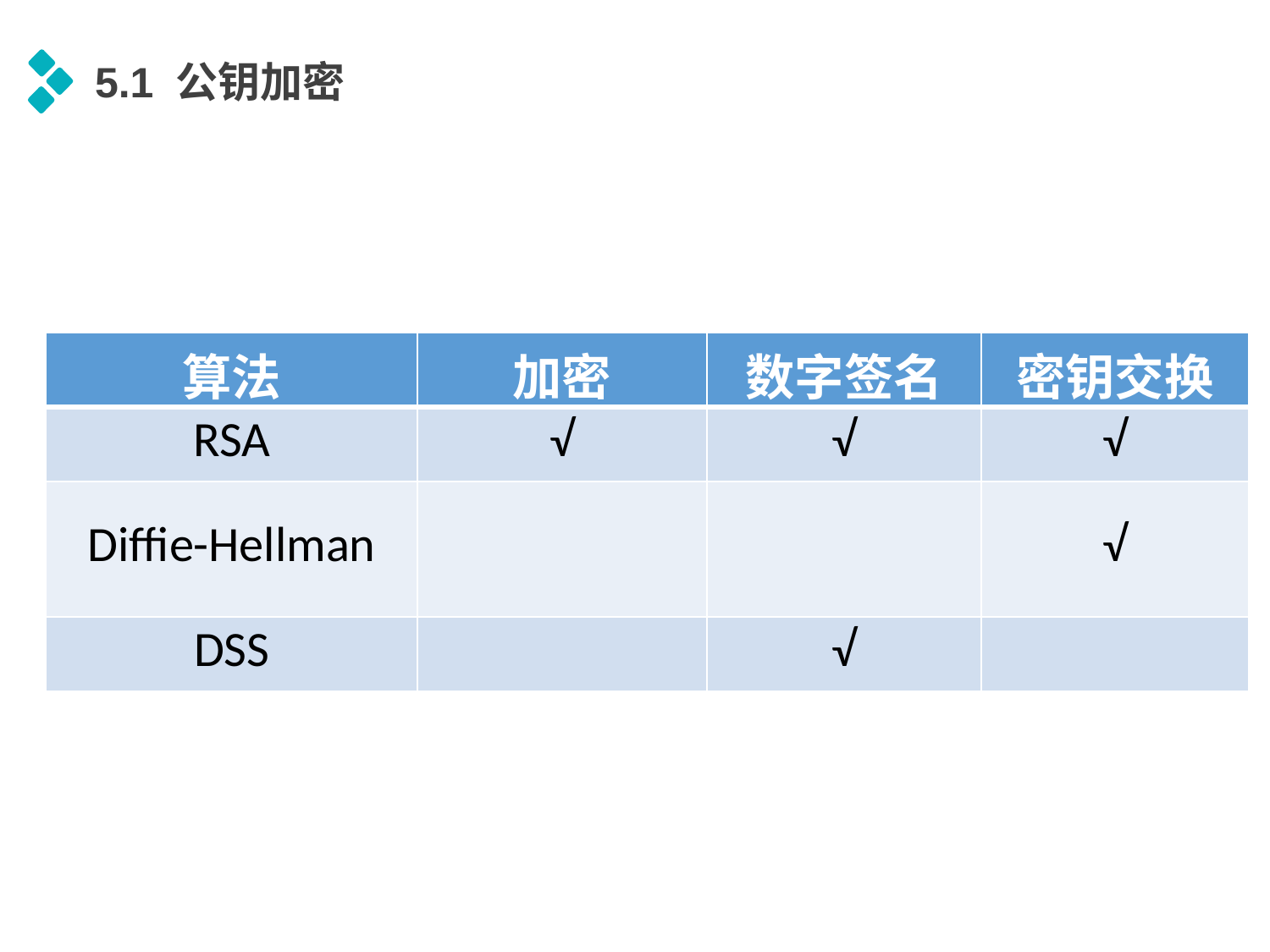

5.1 公钥加密

| 算法 | 加密 | 数字签名 | 密钥交换 |
| --- | --- | --- | --- |
| RSA | √ | √ | √ |
| Diffie-Hellman |  |  | √ |
| DSS |  | √ |  |